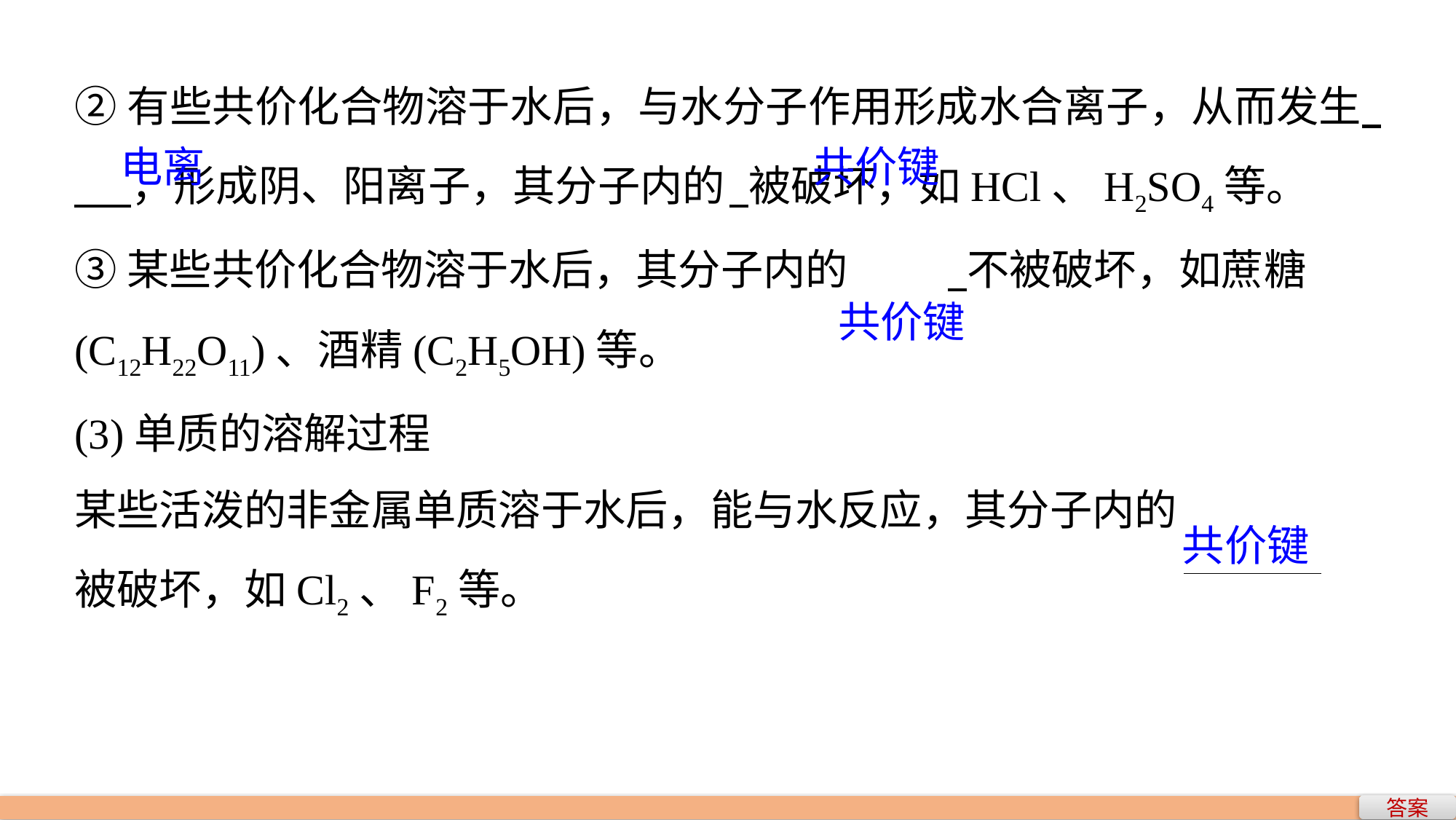

②有些共价化合物溶于水后，与水分子作用形成水合离子，从而发生         ，形成阴、阳离子，其分子内的	  被破坏，如HCl、H2SO4等。
③某些共价化合物溶于水后，其分子内的	  不被破坏，如蔗糖(C12H22O11)、酒精(C2H5OH)等。
(3)单质的溶解过程
某些活泼的非金属单质溶于水后，能与水反应，其分子内的
被破坏，如Cl2、F2等。
电离
共价键
共价键
共价键
答案